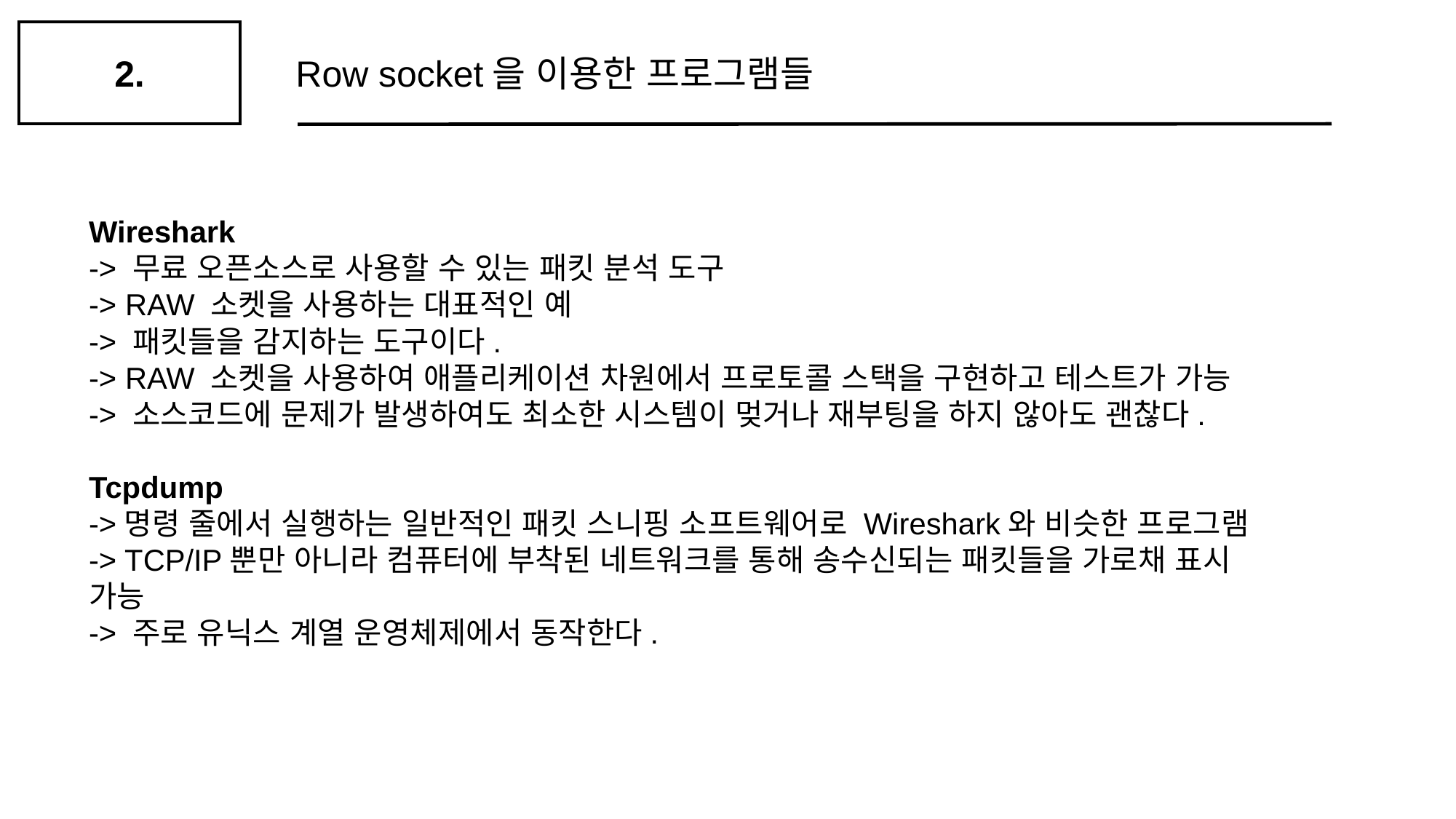

2.
Row socket을 이용한 프로그램들
Wireshark
-> 무료 오픈소스로 사용할 수 있는 패킷 분석 도구
-> RAW 소켓을 사용하는 대표적인 예
-> 패킷들을 감지하는 도구이다.
-> RAW 소켓을 사용하여 애플리케이션 차원에서 프로토콜 스택을 구현하고 테스트가 가능
-> 소스코드에 문제가 발생하여도 최소한 시스템이 멎거나 재부팅을 하지 않아도 괜찮다.

Tcpdump
->명령 줄에서 실행하는 일반적인 패킷 스니핑 소프트웨어로 Wireshark와 비슷한 프로그램
-> TCP/IP뿐만 아니라 컴퓨터에 부착된 네트워크를 통해 송수신되는 패킷들을 가로채 표시 가능
-> 주로 유닉스 계열 운영체제에서 동작한다.